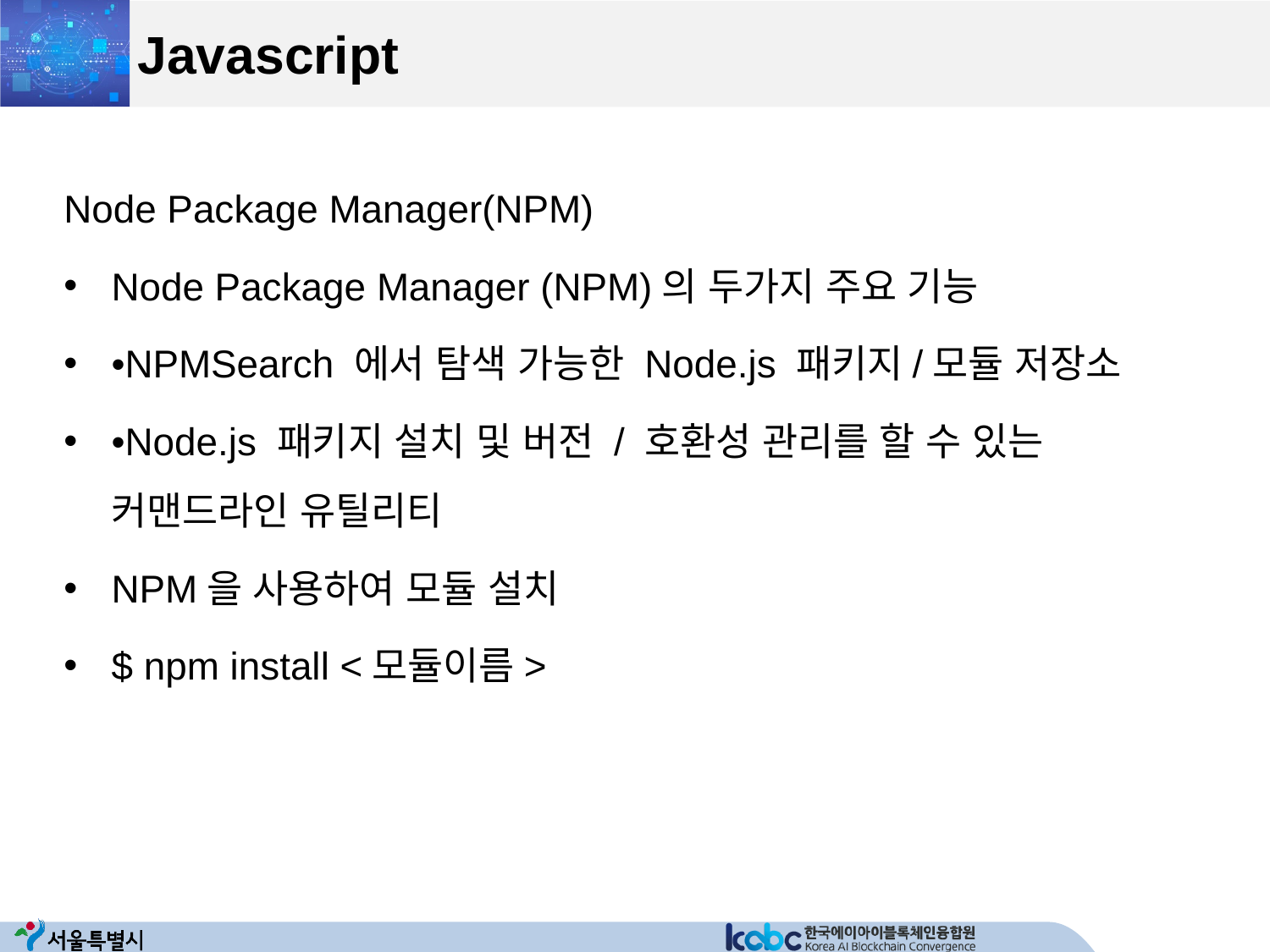

# Javascript
Node Package Manager(NPM)
Node Package Manager (NPM)의 두가지 주요 기능
•NPMSearch 에서 탐색 가능한 Node.js 패키지/모듈 저장소
•Node.js 패키지 설치 및 버전 / 호환성 관리를 할 수 있는 커맨드라인 유틸리티
NPM을 사용하여 모듈 설치
$ npm install <모듈이름>